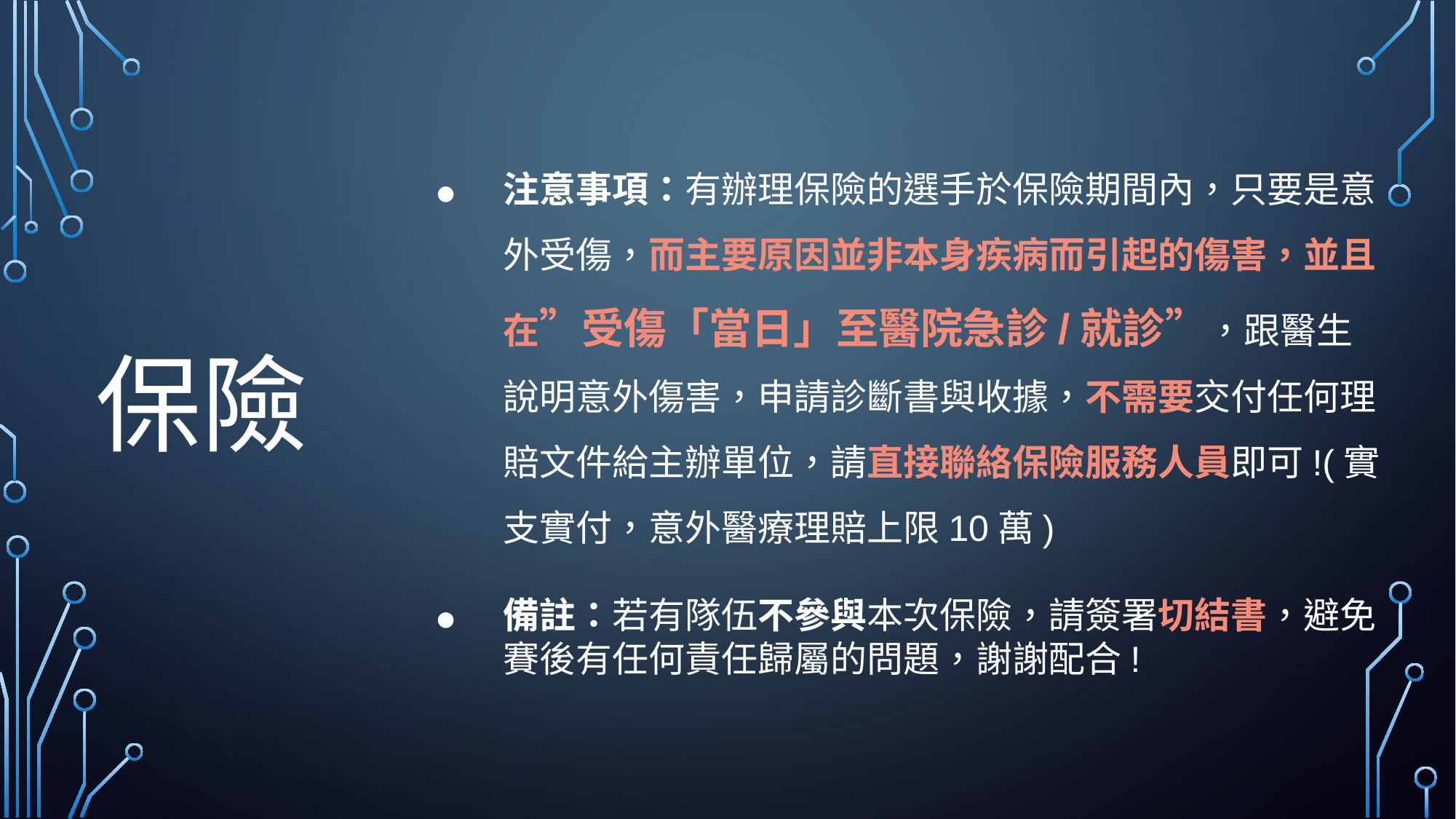

保險
注意事項：有辦理保險的選手於保險期間內，只要是意外受傷，而主要原因並非本身疾病而引起的傷害，並且在”受傷「當日」至醫院急診/就診”，跟醫生說明意外傷害，申請診斷書與收據，不需要交付任何理賠文件給主辦單位，請直接聯絡保險服務人員即可!(實支實付，意外醫療理賠上限10萬)

備註：若有隊伍不參與本次保險，請簽署切結書，避免賽後有任何責任歸屬的問題，謝謝配合!